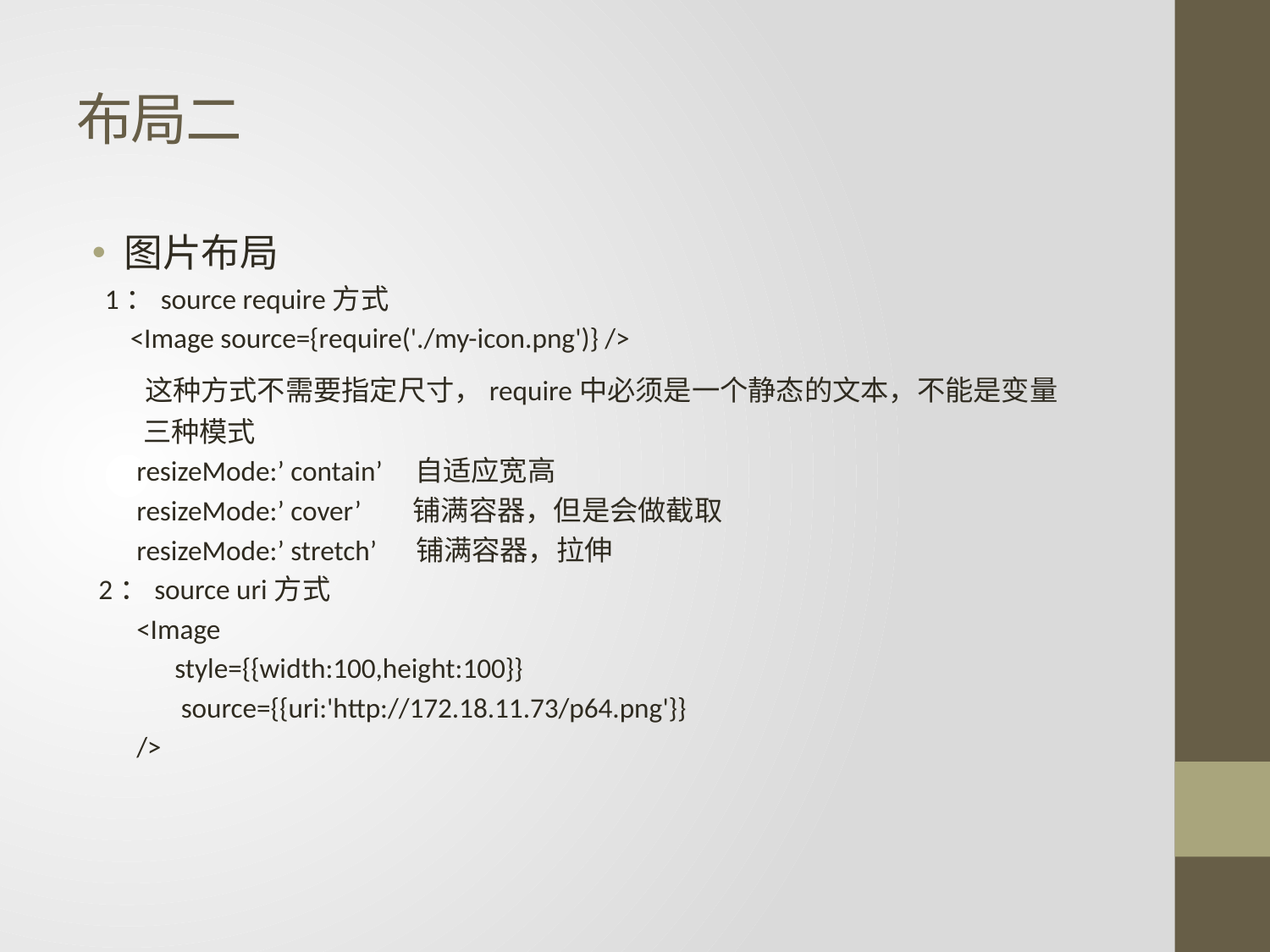

# 布局二
图片布局
  1：source require方式
      <Image source={require('./my-icon.png')} />
     这种方式不需要指定尺寸，require中必须是一个静态的文本，不能是变量
       三种模式
       resizeMode:’ contain’    自适应宽高
       resizeMode:’ cover’       铺满容器，但是会做截取
       resizeMode:’ stretch’     铺满容器，拉伸
 2：source uri方式
       <Image
             style={{width:100,height:100}}
              source={{uri:'http://172.18.11.73/p64.png'}}
       />